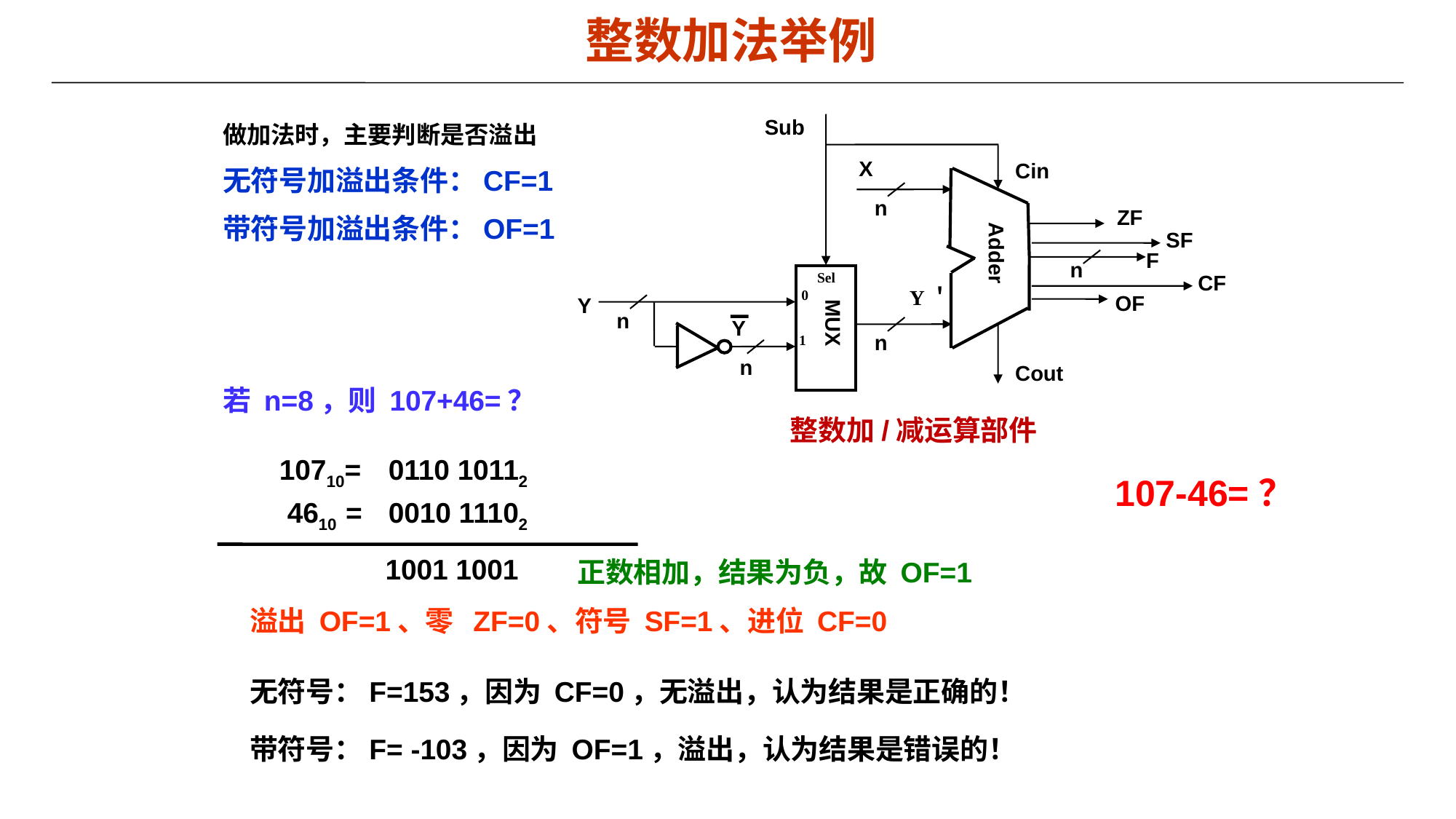

整数加法举例
Sub

X
Cin

n
ZF

Adder

n

Sel

0
OF
Y

n

Y
MUX

n

1

n
Cout
F
整数加/减运算部件
SF

CF

Y＇
做加法时，主要判断是否溢出
无符号加溢出条件：CF=1
带符号加溢出条件：OF=1
若 n=8，则 107+46=？
10710=	0110 10112
 4610  =	0010 11102

          1001 1001
107-46=？
正数相加，结果为负，故 OF=1
溢出 OF=1、零  ZF=0、符号 SF=1、进位 CF=0
无符号：F=153，因为 CF=0，无溢出，认为结果是正确的！
带符号：F= -103，因为 OF=1，溢出，认为结果是错误的！